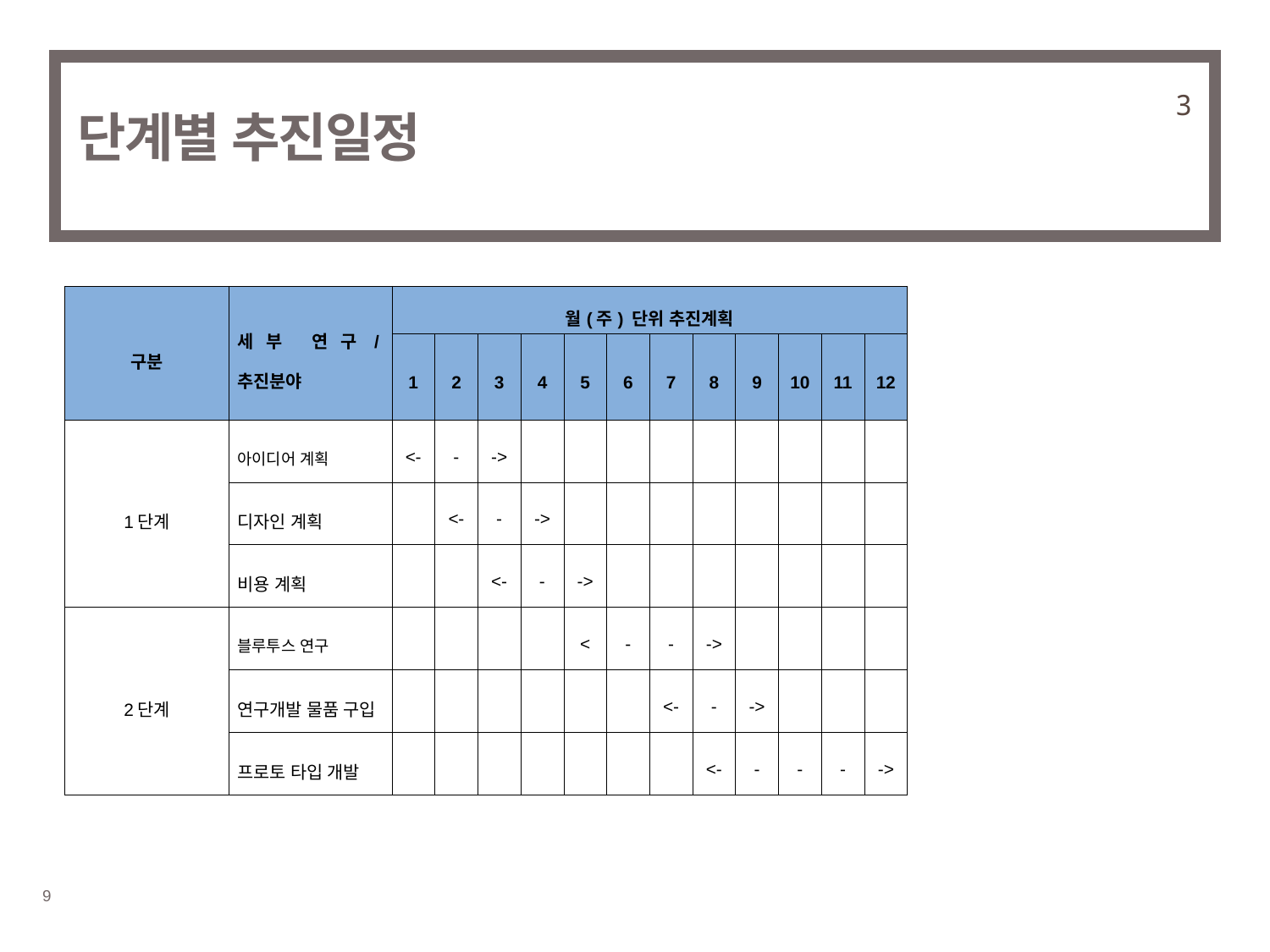

3

# 단계별 추진일정
| 구분 | 세부 연구/추진분야 | 월(주) 단위 추진계획 |  |  |  |  |  |  |  |  |  |  |  |
| --- | --- | --- | --- | --- | --- | --- | --- | --- | --- | --- | --- | --- | --- |
|  |  | 1 | 2 | 3 | 4 | 5 | 6 | 7 | 8 | 9 | 10 | 11 | 12 |
| 1단계 | 아이디어 계획 | <- | - | -> |  |  |  |  |  |  |  |  |  |
|  | 디자인 계획 |  | <- | - | -> |  |  |  |  |  |  |  |  |
|  | 비용 계획 |  |  | <- | - | -> |  |  |  |  |  |  |  |
| 2단계 | 블루투스 연구 |  |  |  |  | < | - | - | -> |  |  |  |  |
|  | 연구개발 물품 구입 |  |  |  |  |  |  | <- | - | -> |  |  |  |
|  | 프로토 타입 개발 |  |  |  |  |  |  |  | <- | - | - | - | -> |